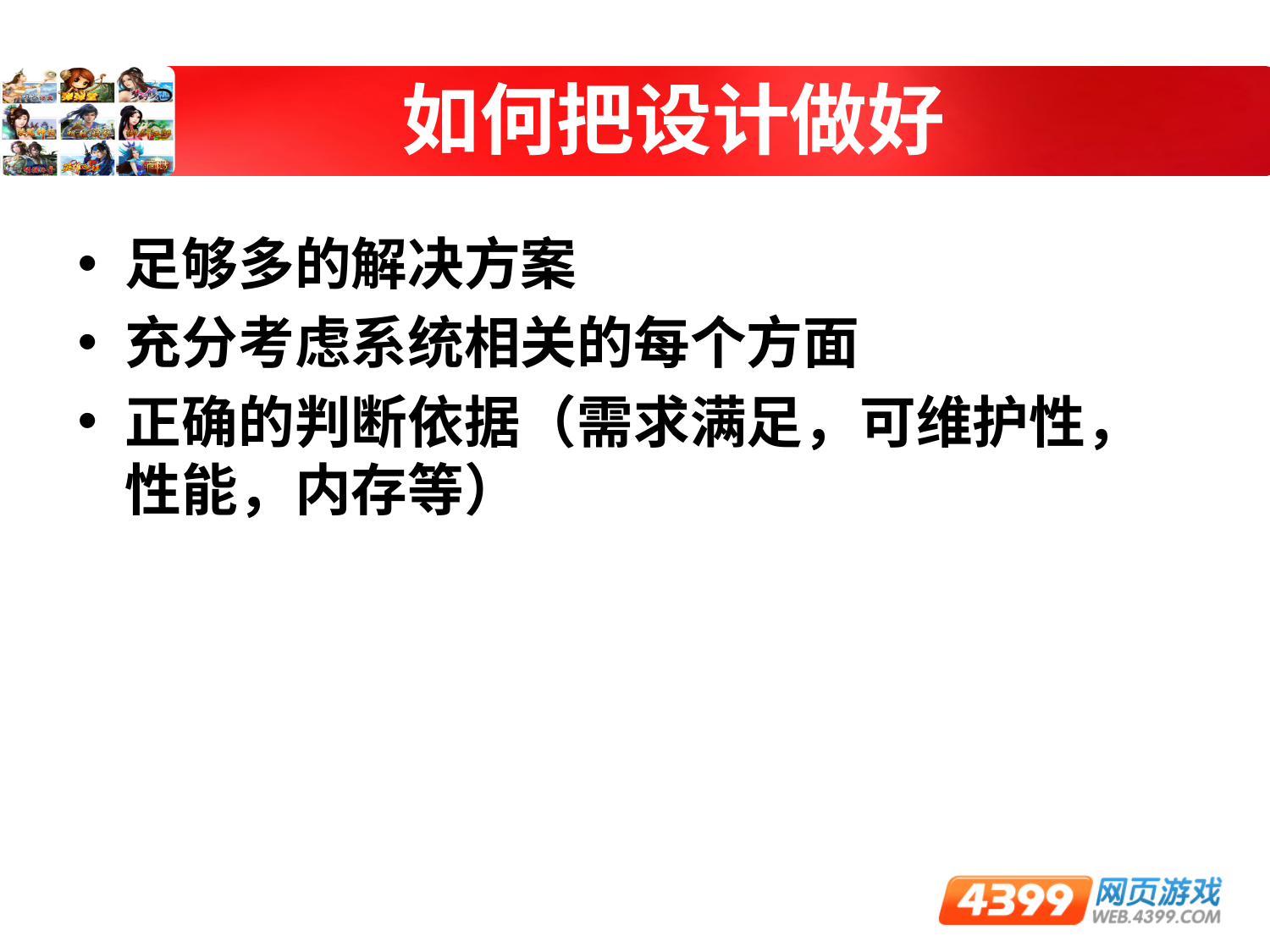

# 如何把设计做好
足够多的解决方案
充分考虑系统相关的每个方面
正确的判断依据（需求满足，可维护性，性能，内存等）